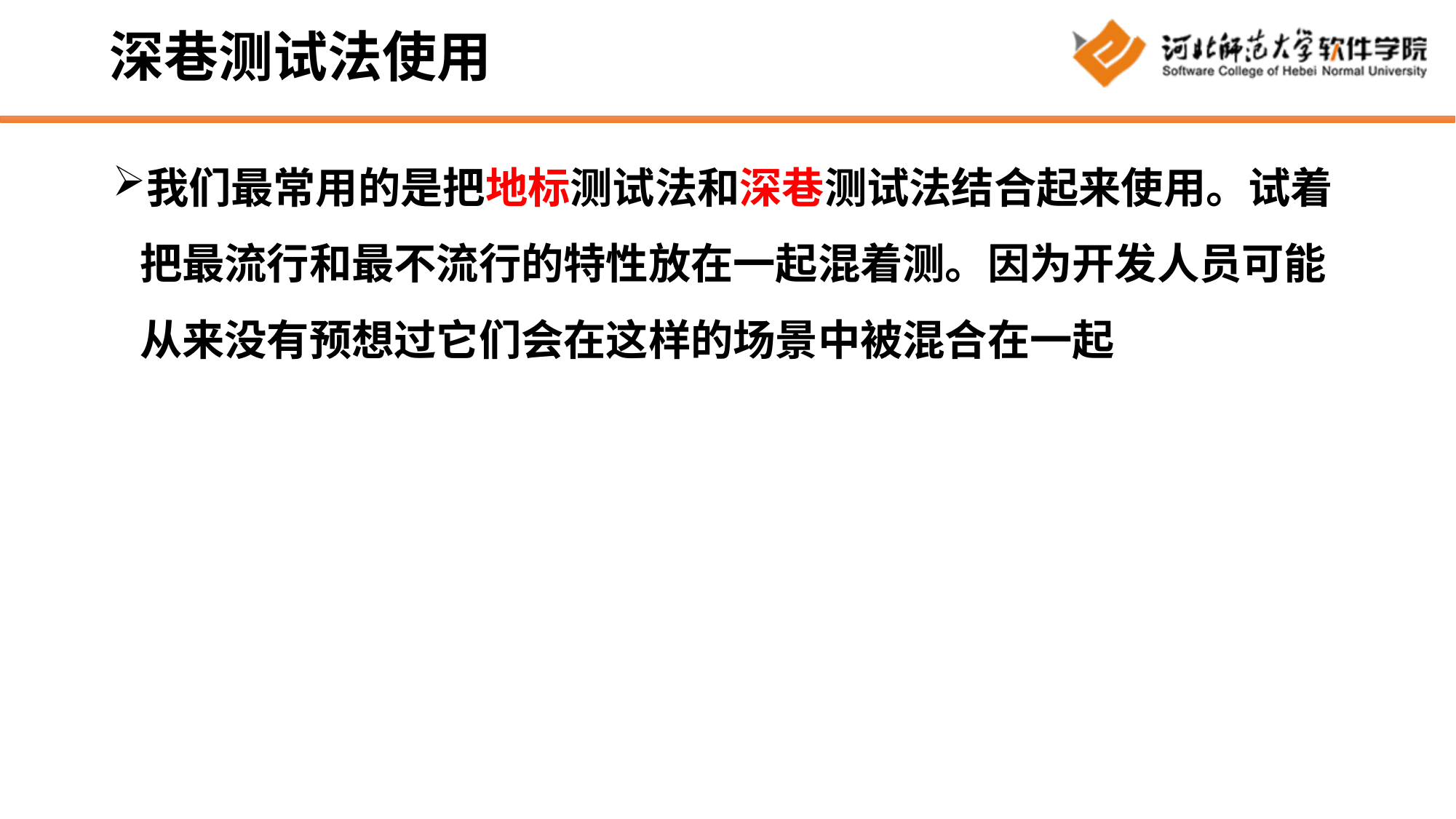

# 深巷测试法使用
我们最常用的是把地标测试法和深巷测试法结合起来使用。试着把最流行和最不流行的特性放在一起混着测。因为开发人员可能从来没有预想过它们会在这样的场景中被混合在一起